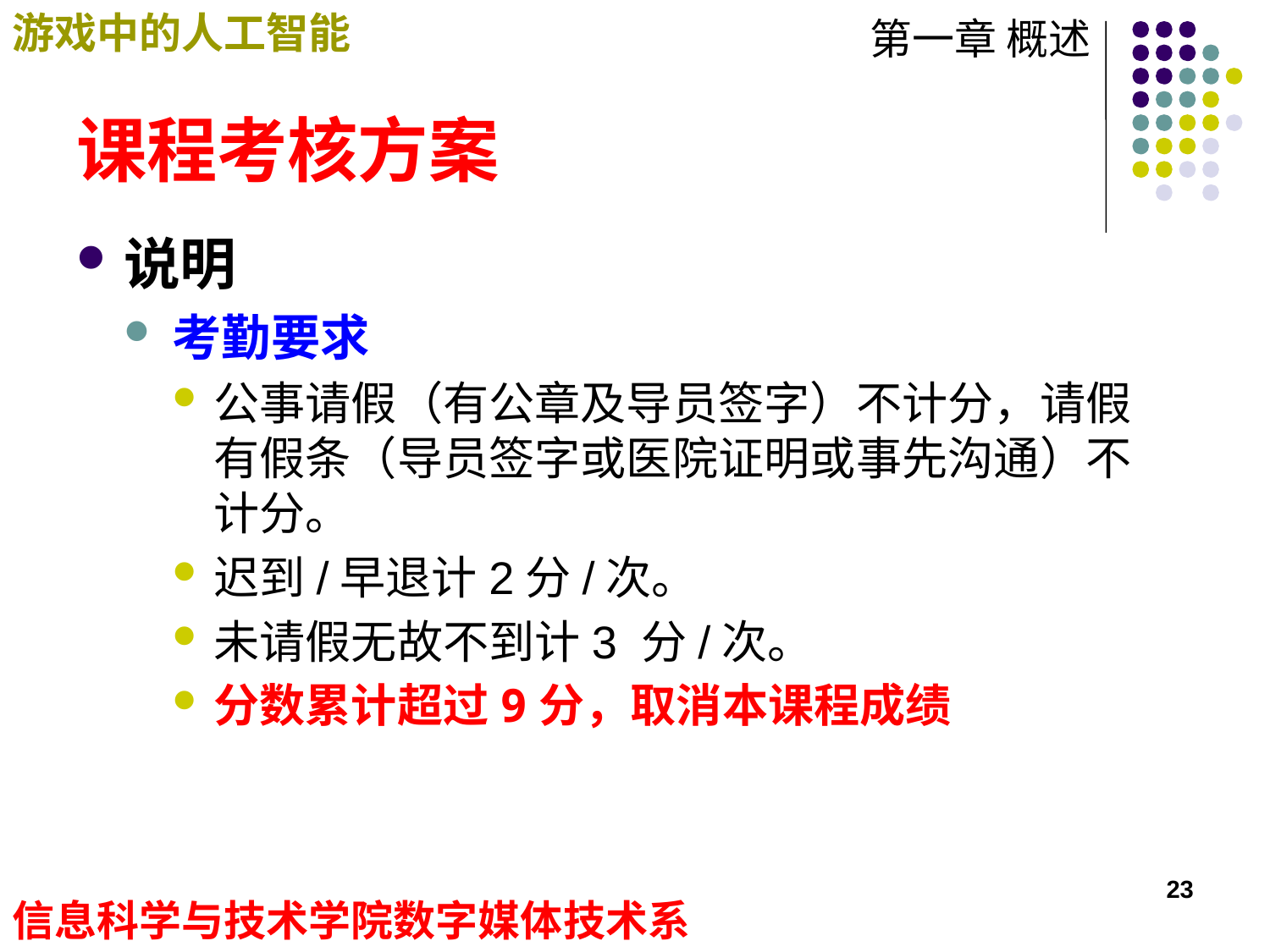

# 课程考核方案
说明
考勤要求
公事请假（有公章及导员签字）不计分，请假有假条（导员签字或医院证明或事先沟通）不计分。
迟到/早退计2分/次。
未请假无故不到计3 分/次。
分数累计超过9分，取消本课程成绩
23